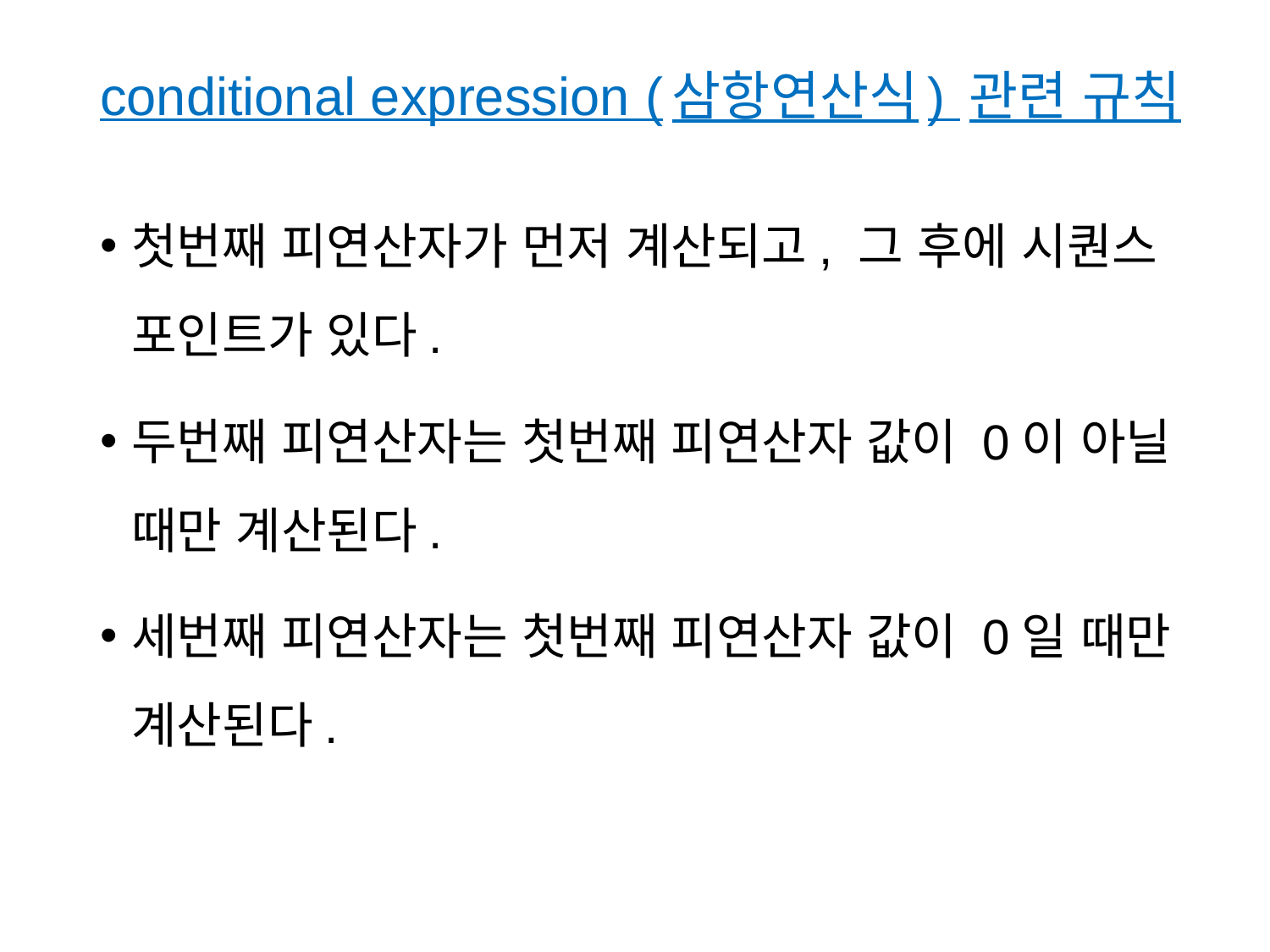

# conditional expression (삼항연산식) 관련 규칙
첫번째 피연산자가 먼저 계산되고, 그 후에 시퀀스 포인트가 있다.
두번째 피연산자는 첫번째 피연산자 값이 0이 아닐 때만 계산된다.
세번째 피연산자는 첫번째 피연산자 값이 0일 때만 계산된다.